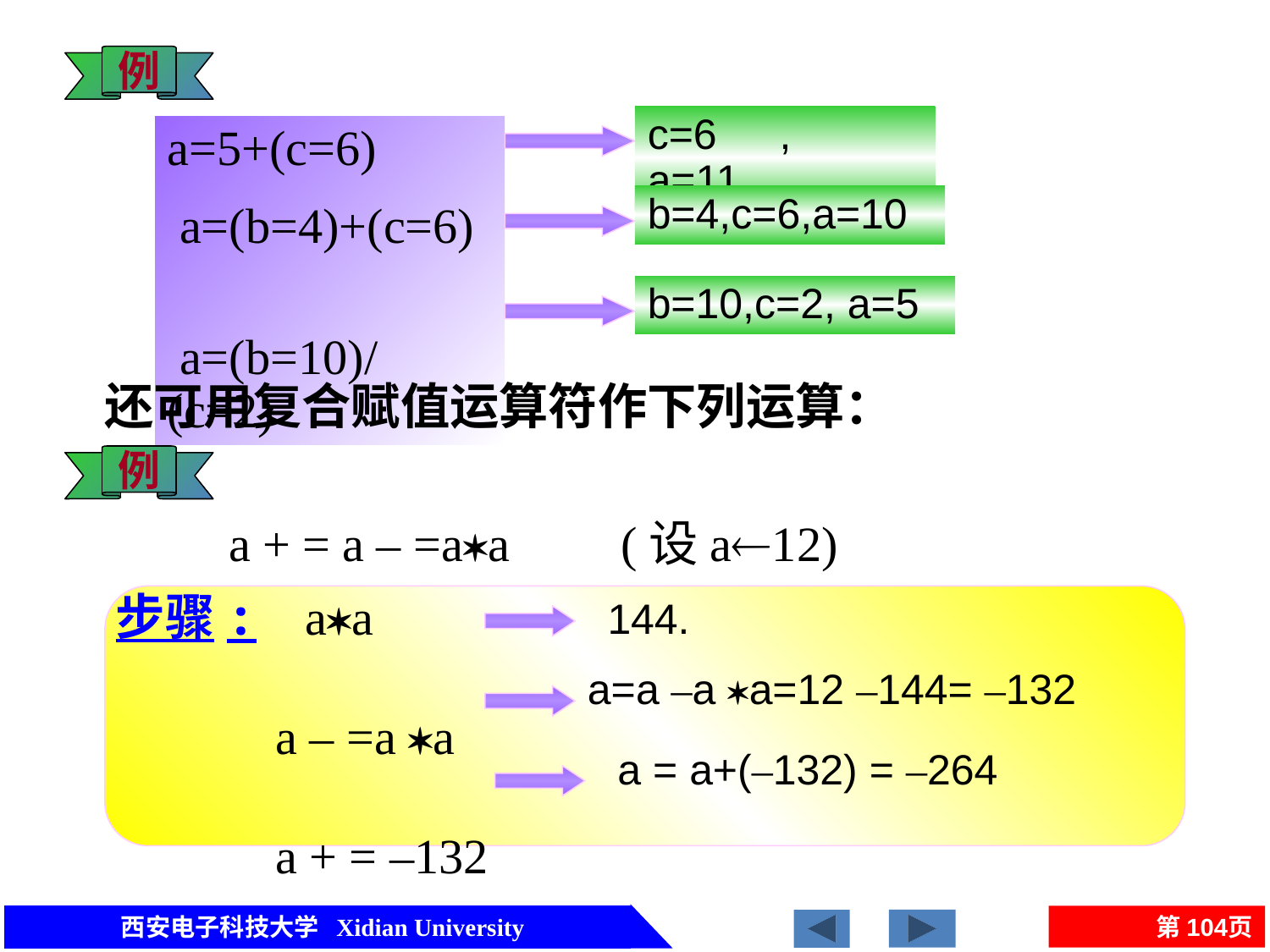

例
c=6　,　a=11
a=5+(c=6)
 a=(b=4)+(c=6)
 a=(b=10)/ (c=2)

b=4,c=6,a=10

b=10,c=2, a=5

还可用复合赋值运算符作下列运算：
例
　a + = a – =a∗a         (设a←12)

步骤:    a∗a
             a – =a ∗a
             a + = –132
144.

a=a –a ∗a=12 –144= –132

a = a+(–132) = –264